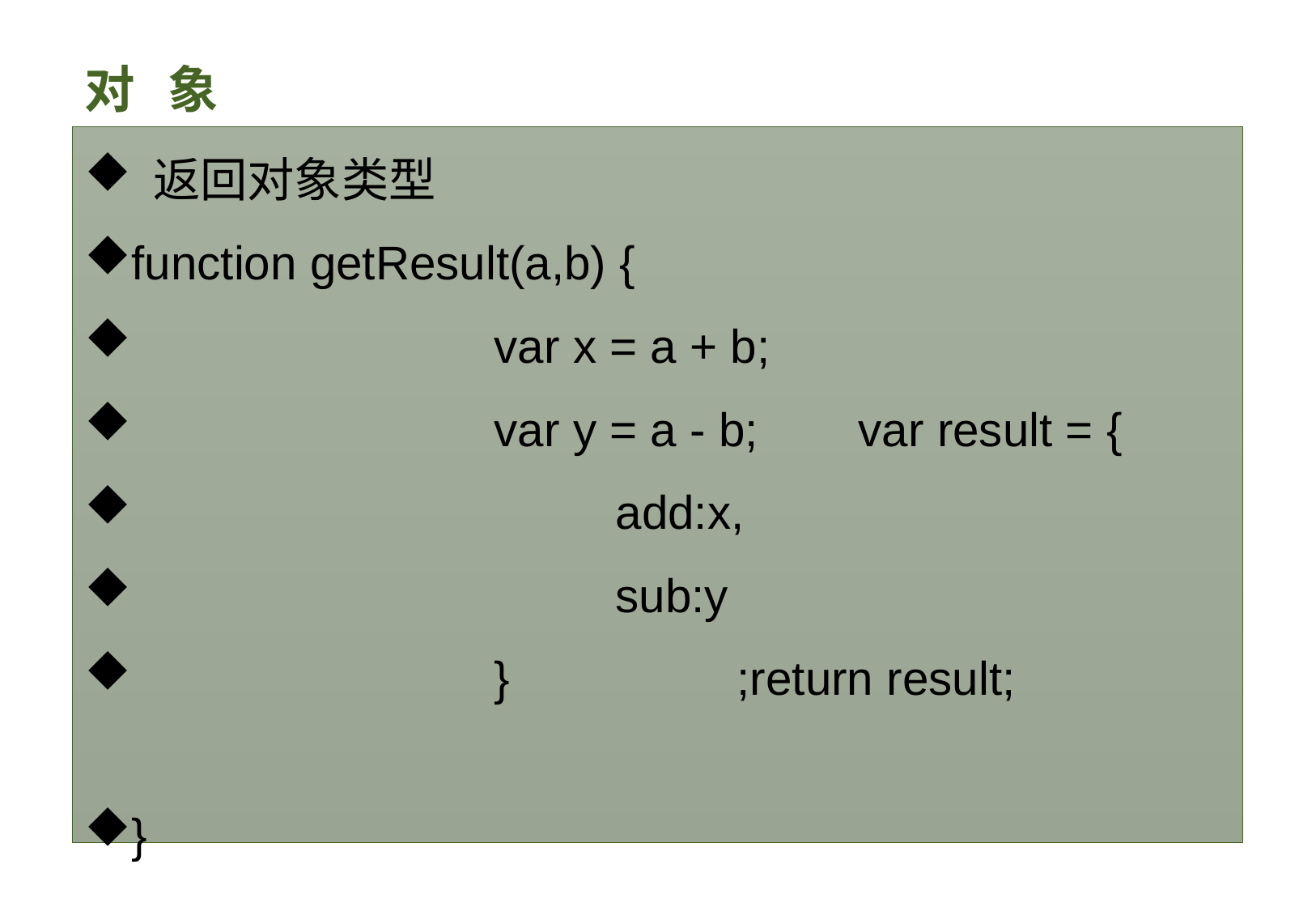

# 对  象
 返回对象类型
function getResult(a,b) {
			var x = a + b;
			var y = a - b;	var result = {
				add:x,
				sub:y
			}		;return result;
}